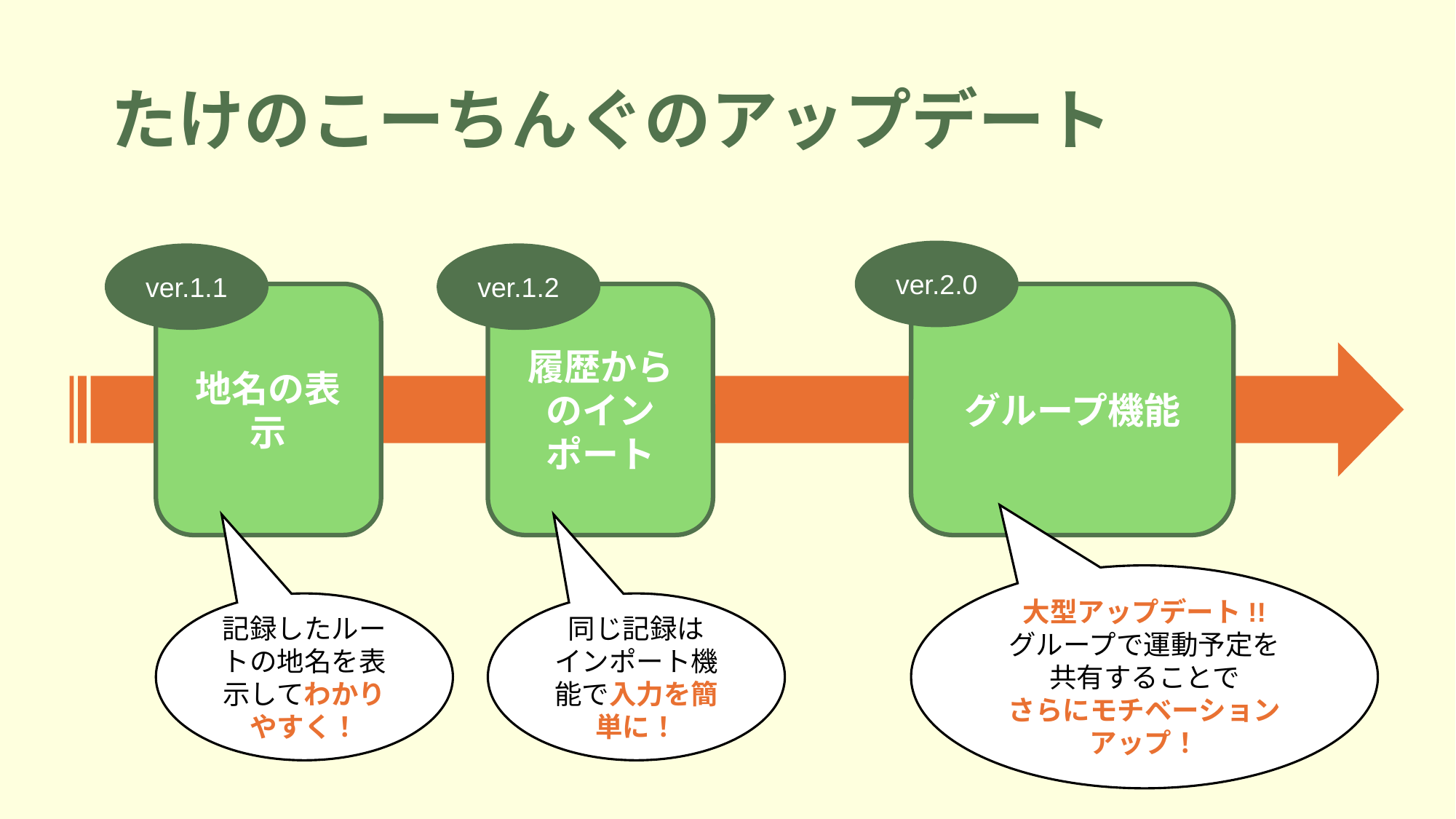

# たけのこーちんぐのアップデート
ver.2.0
ver.1.1
ver.1.2
地名の表示
履歴からのインポート
グループ機能

大型アップデート!!
グループで運動予定を
共有することで
さらにモチベーションアップ！
記録したルートの地名を表示してわかりやすく！
同じ記録は
インポート機能で入力を簡単に！